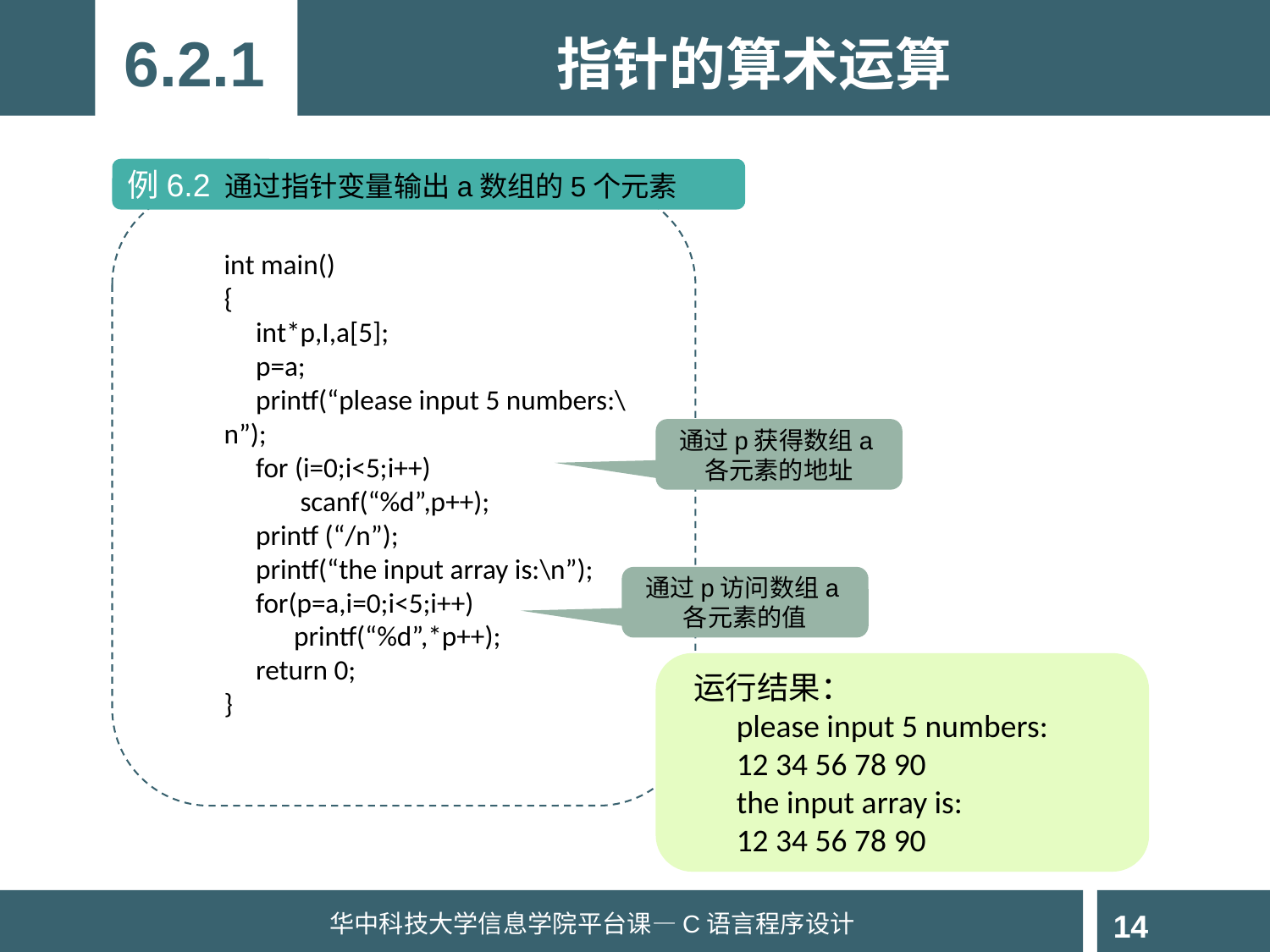

6.2.1
指针的算术运算
例6.2 通过指针变量输出a数组的5个元素

int main()
{
     int*p,I,a[5];
     p=a;
     printf(“please input 5 numbers:\n”);
     for (i=0;i<5;i++)
            scanf(“%d”,p++);
     printf (“/n”);
     printf(“the input array is:\n”);
     for(p=a,i=0;i<5;i++)
           printf(“%d”,*p++);
     return 0;
}

通过p获得数组a各元素的地址
通过p访问数组a各元素的值
 运行结果：
        please input 5 numbers:
        12 34 56 78 90
        the input array is:
        12 34 56 78 90